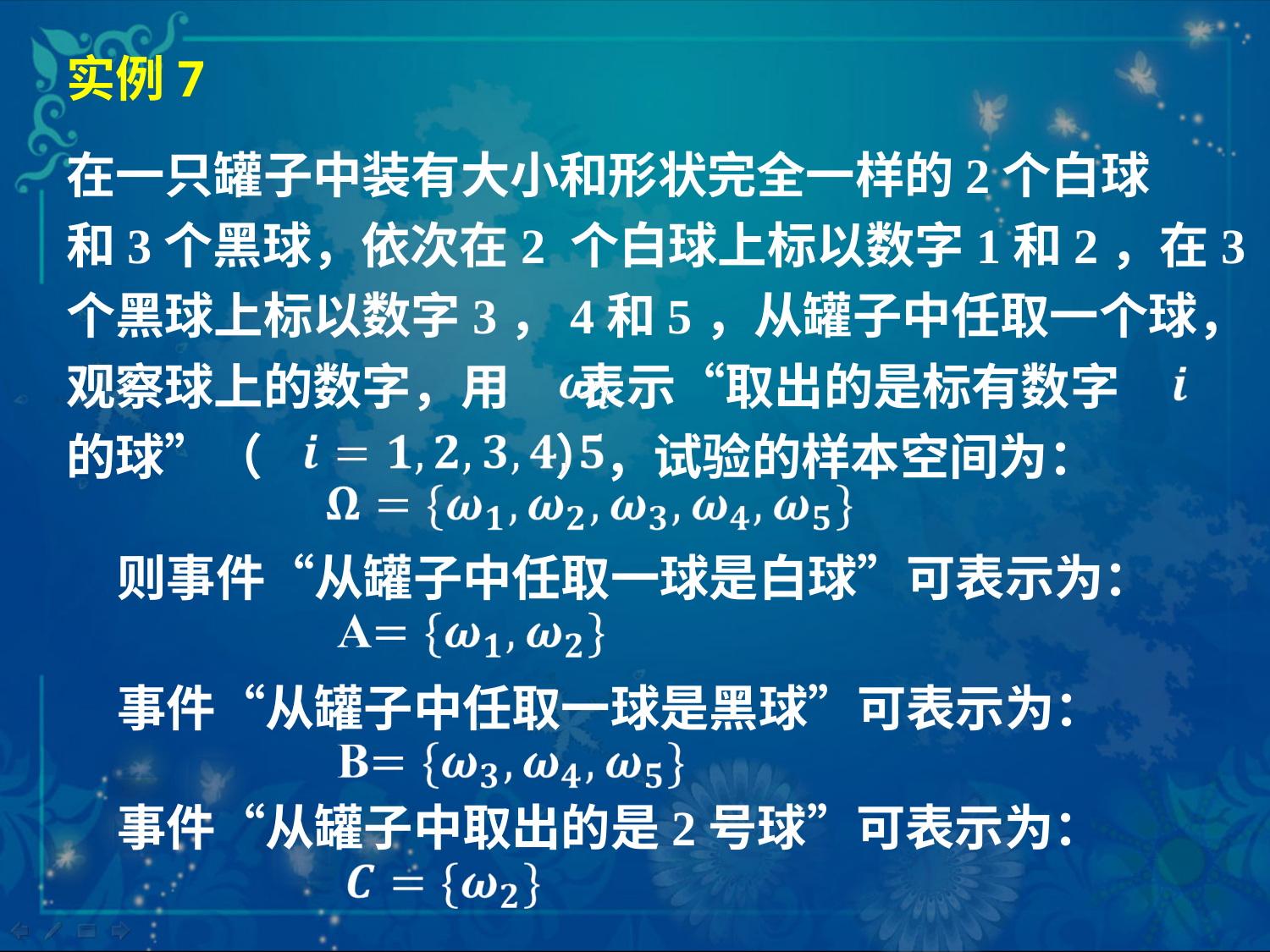

实例7

在一只罐子中装有大小和形状完全一样的2个白球
和3个黑球，依次在2 个白球上标以数字1和2，在3
个黑球上标以数字3，4和5，从罐子中任取一个球，
观察球上的数字，用      表示“取出的是标有数字
的球”（                          ），试验的样本空间为：

则事件“从罐子中任取一球是白球”可表示为：

事件“从罐子中任取一球是黑球”可表示为：

事件“从罐子中取出的是2号球”可表示为：